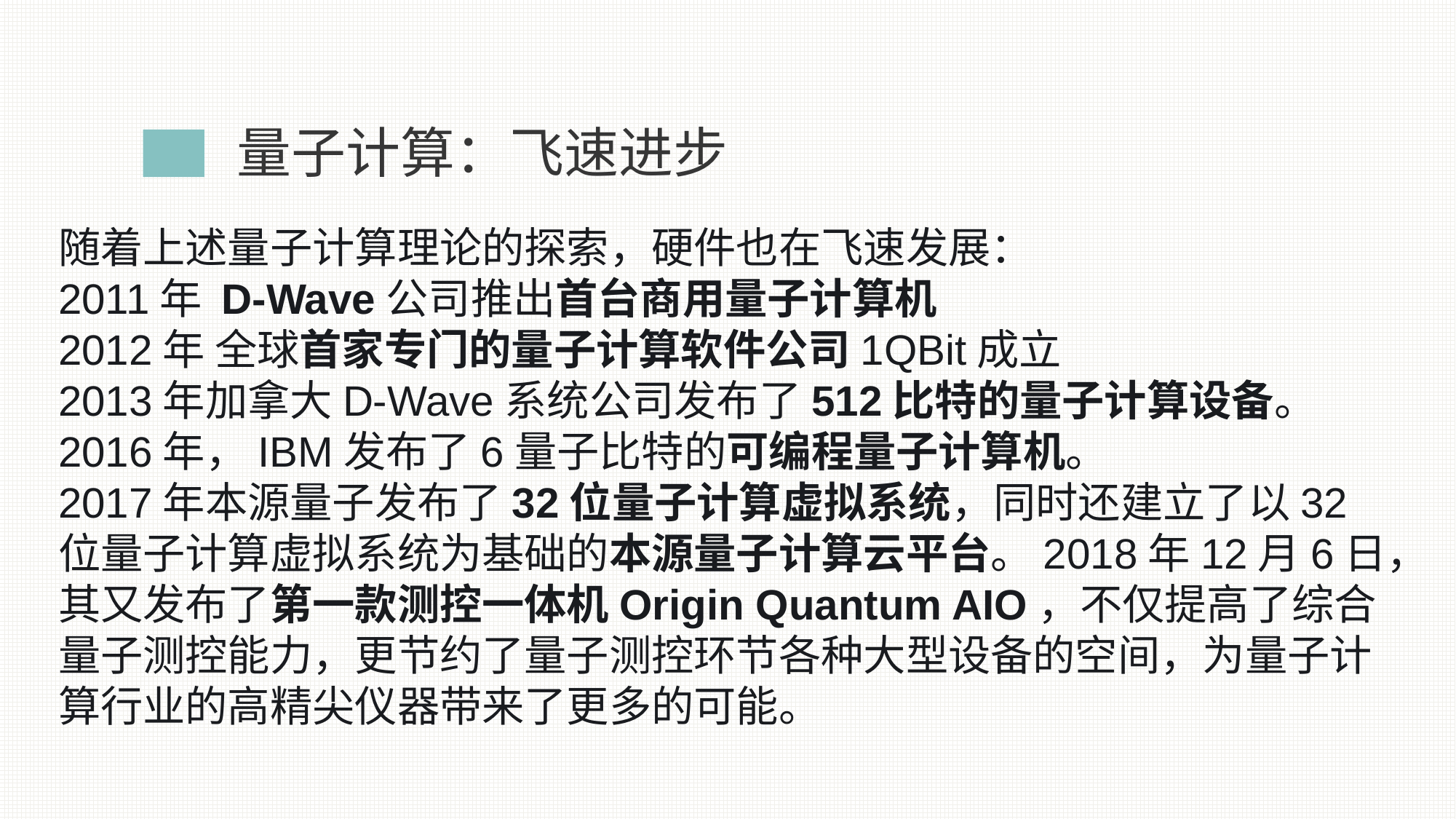

量子计算：飞速进步

随着上述量子计算理论的探索，硬件也在飞速发展：
2011年 D-Wave公司推出首台商用量子计算机
2012年 全球首家专门的量子计算软件公司1QBit成立
2013年加拿大D-Wave系统公司发布了512比特的量子计算设备。
2016年，IBM发布了6量子比特的可编程量子计算机。
2017年本源量子发布了32位量子计算虚拟系统，同时还建立了以32位量子计算虚拟系统为基础的本源量子计算云平台。2018年12月6日，其又发布了第一款测控一体机Origin Quantum AIO，不仅提高了综合量子测控能力，更节约了量子测控环节各种大型设备的空间，为量子计算行业的高精尖仪器带来了更多的可能。